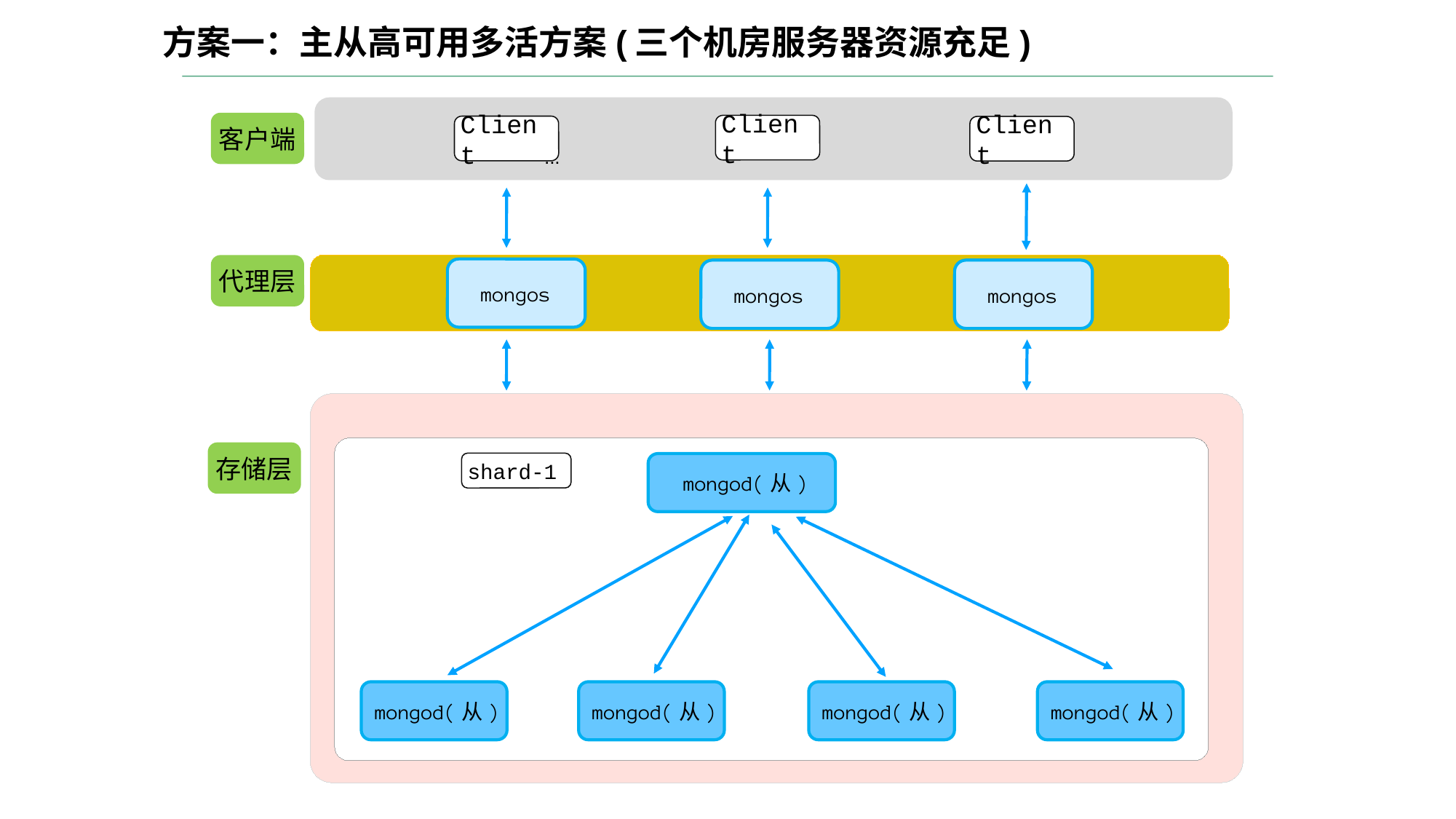

方案一：主从高可用多活方案(三个机房服务器资源充足)

客户端

Client

Client

Client
...

代理层

mongos

mongos

mongos
...
...

存储层

shard-1

mongod(从)

mongod(从)

mongod(从)

mongod(从)

mongod(从)